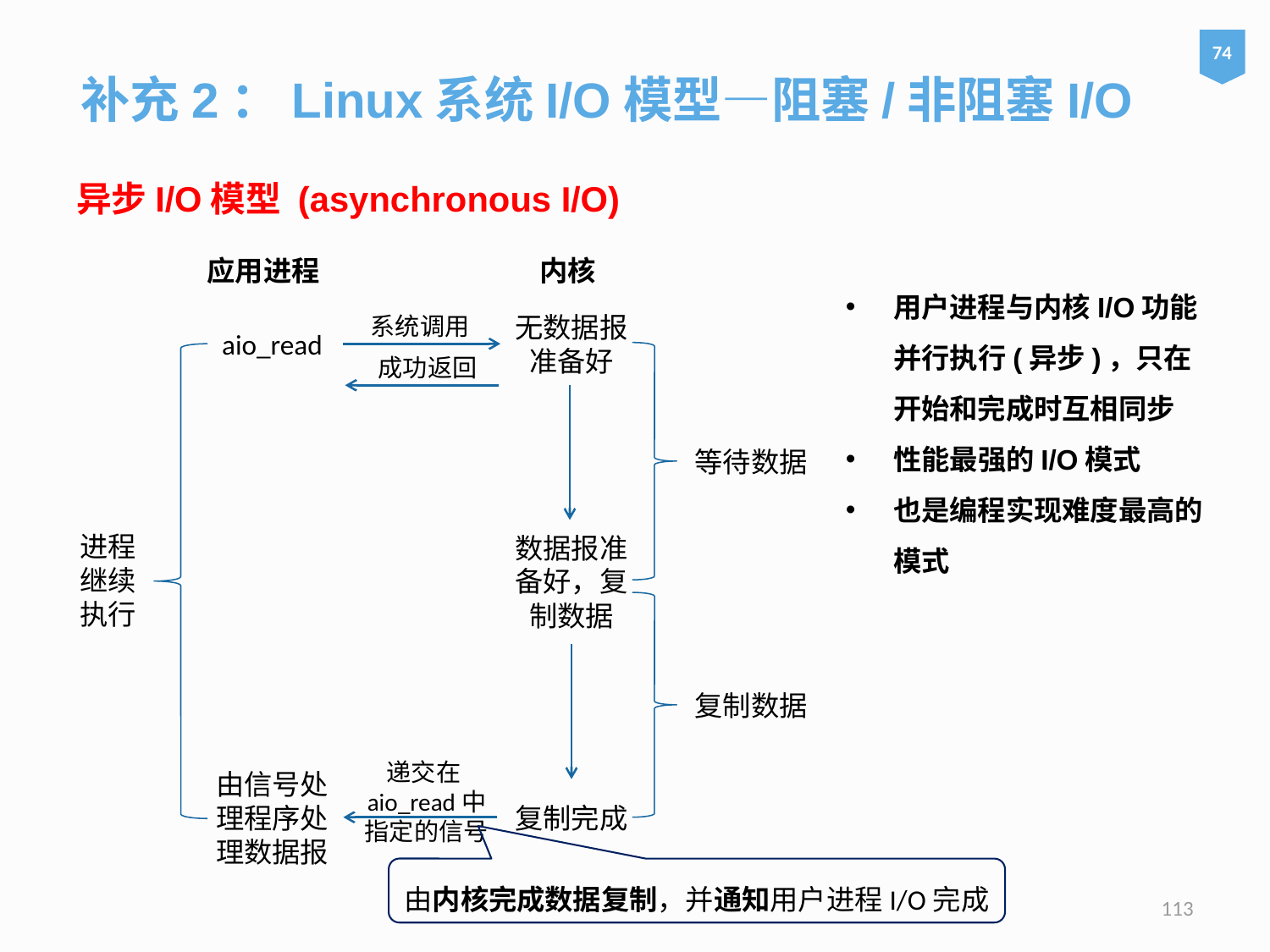

补充2：Linux系统I/O模型—阻塞/非阻塞I/O
74
异步I/O模型 (asynchronous I/O)
应用进程
内核
用户进程与内核I/O功能并行执行(异步)，只在开始和完成时互相同步
性能最强的I/O模式
也是编程实现难度最高的模式
系统调用
无数据报准备好
aio_read

成功返回
等待数据
进程
继续
执行
数据报准备好，复制数据

复制数据
递交在aio_read中指定的信号
由信号处理程序处理数据报
复制完成
由内核完成数据复制，并通知用户进程I/O完成
113